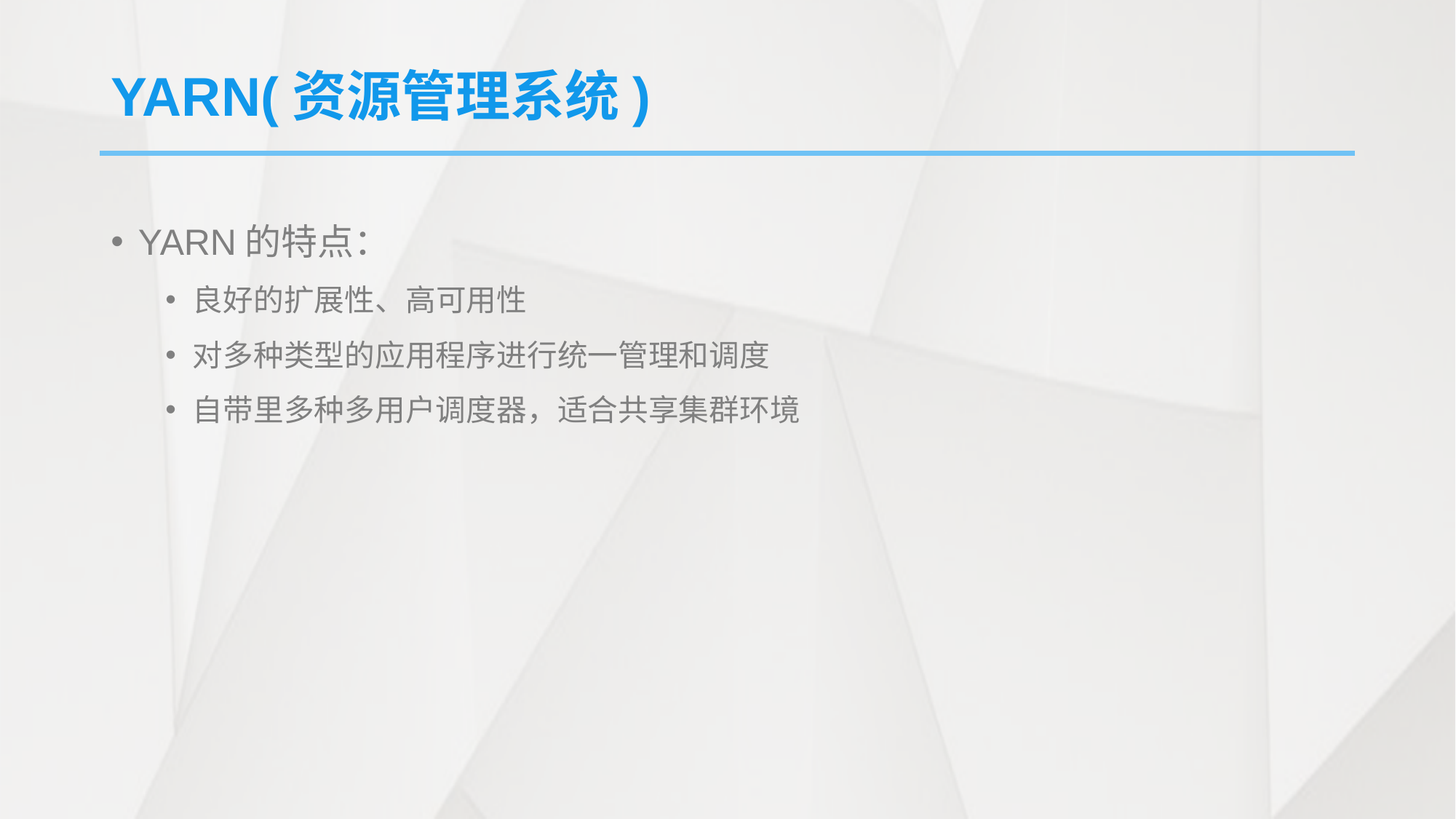

# YARN(资源管理系统)
YARN的特点：
良好的扩展性、高可用性
对多种类型的应用程序进行统一管理和调度
自带里多种多用户调度器，适合共享集群环境